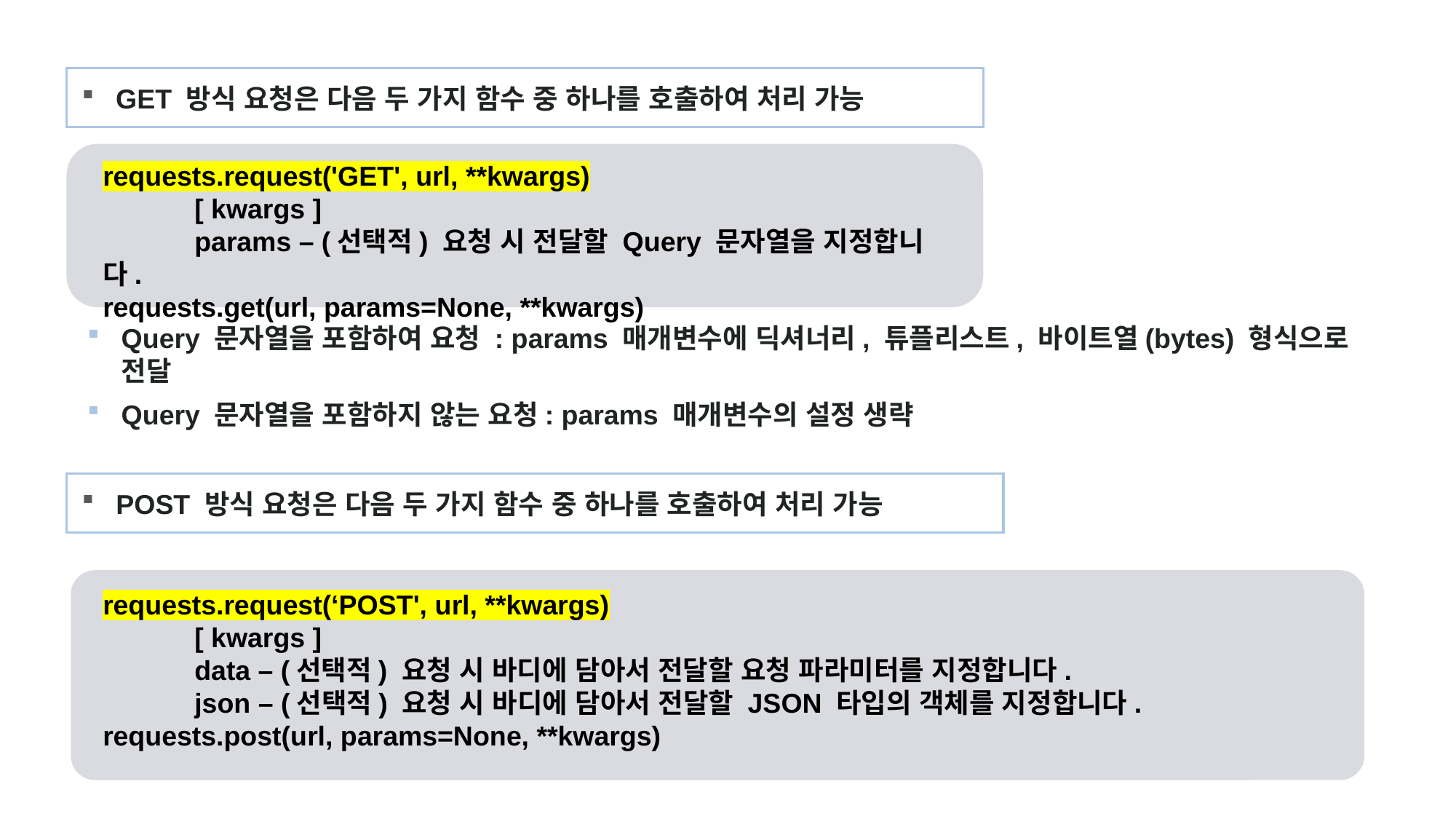

GET 방식 요청은 다음 두 가지 함수 중 하나를 호출하여 처리 가능

requests.request('GET', url, **kwargs)
            [ kwargs ]
            params – (선택적) 요청 시 전달할 Query 문자열을 지정합니다.
requests.get(url, params=None, **kwargs)
Query 문자열을 포함하여 요청 : params 매개변수에 딕셔너리, 튜플리스트, 바이트열(bytes) 형식으로 전달
Query 문자열을 포함하지 않는 요청: params 매개변수의 설정 생략

POST 방식 요청은 다음 두 가지 함수 중 하나를 호출하여 처리 가능

requests.request(‘POST', url, **kwargs)
            [ kwargs ]
            data – (선택적) 요청 시 바디에 담아서 전달할 요청 파라미터를 지정합니다.
            json – (선택적) 요청 시 바디에 담아서 전달할 JSON 타입의 객체를 지정합니다.
requests.post(url, params=None, **kwargs)